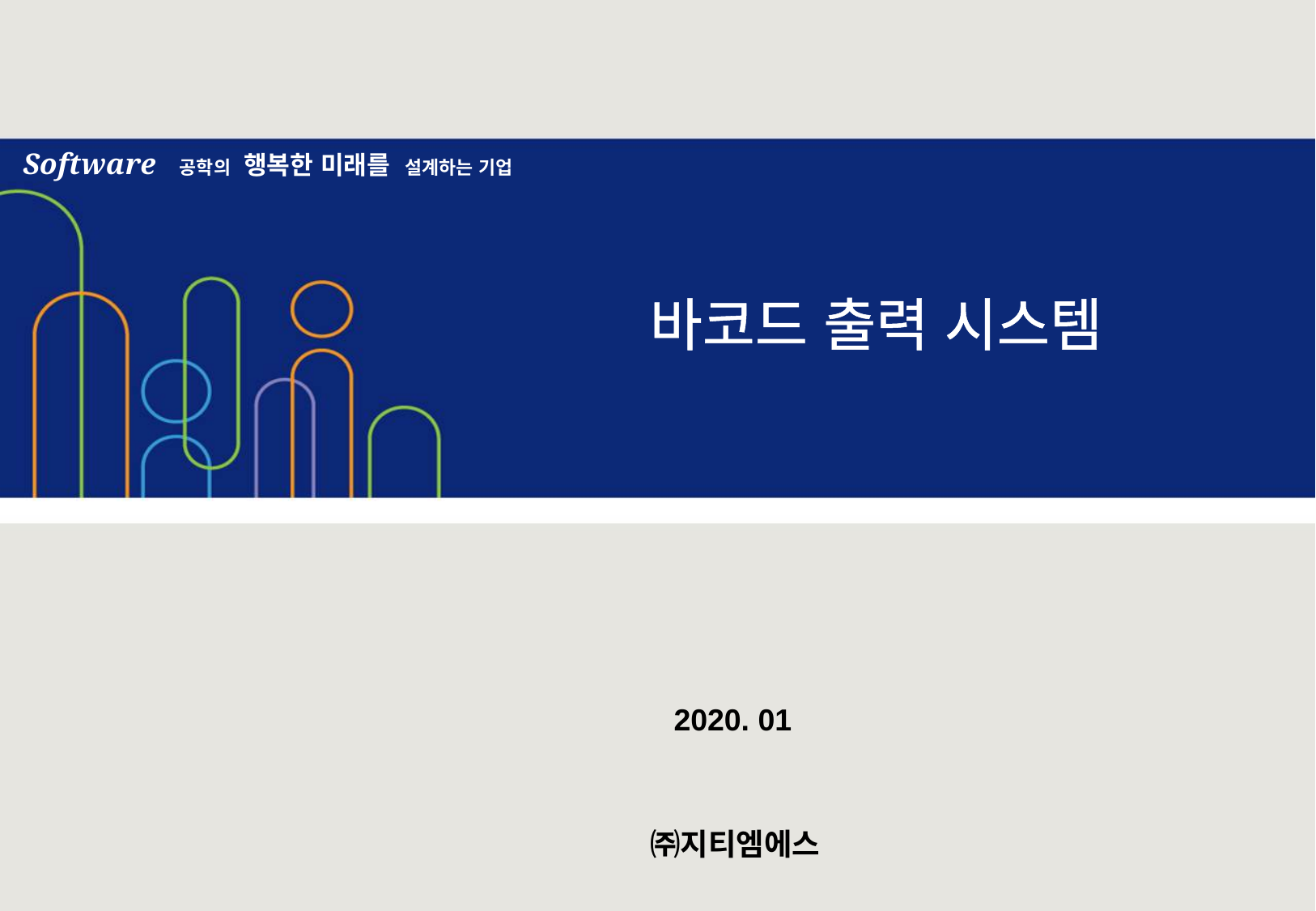

Software 공학의 행복한 미래를  설계하는 기업
바코드 출력 시스템
2020. 01
㈜지티엠에스